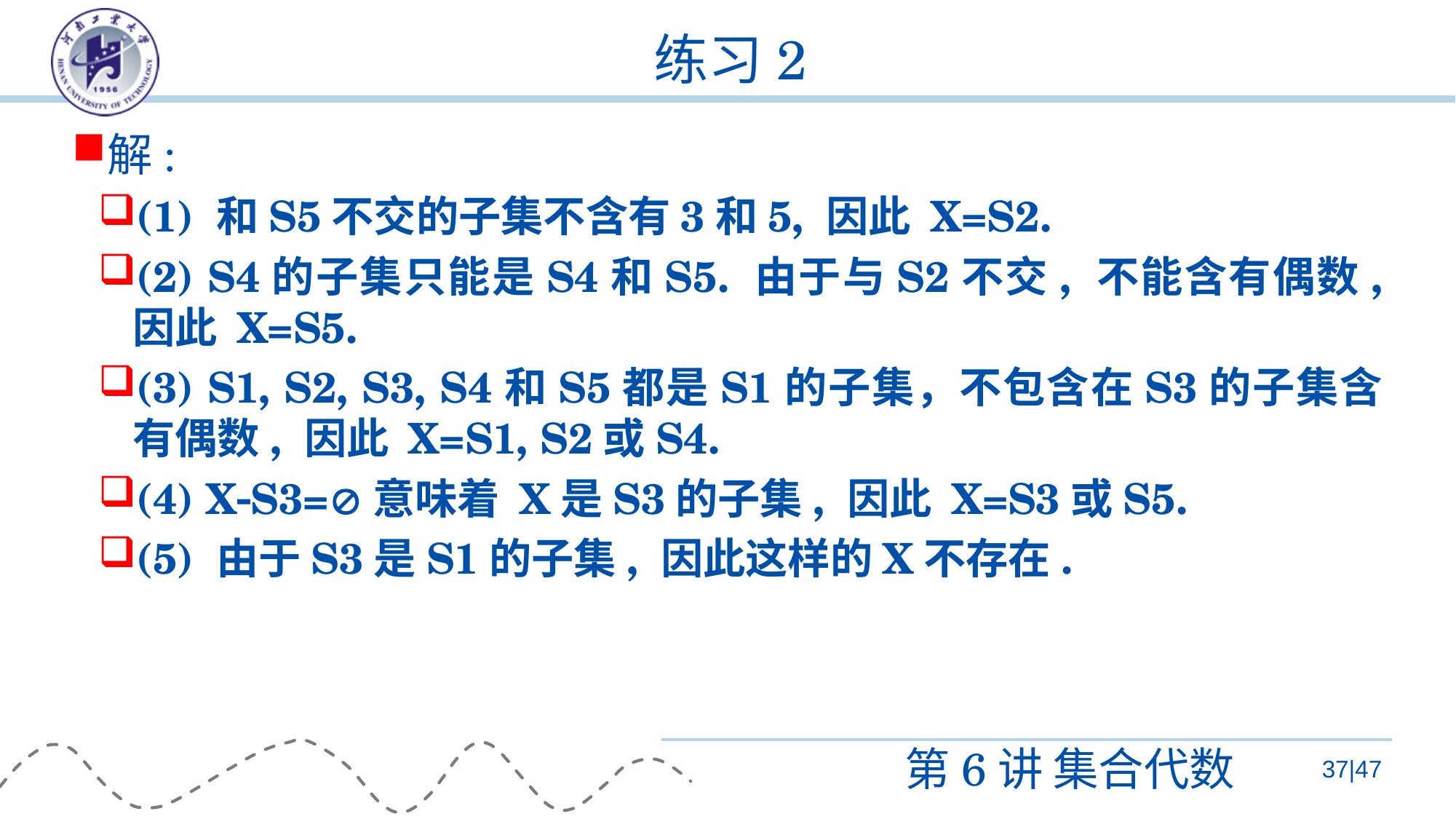

# 练习2
解:
(1) 和S5不交的子集不含有3和5, 因此 X=S2.
(2) S4的子集只能是S4和S5. 由于与S2不交, 不能含有偶数, 因此 X=S5.
(3) S1, S2, S3, S4和S5都是S1的子集，不包含在S3的子集含有偶数, 因此 X=S1, S2或S4.
(4) X−S3=∅意味着 X是S3的子集, 因此 X=S3或S5.
(5) 由于S3是S1的子集, 因此这样的X不存在.
第6讲 集合代数
37|47